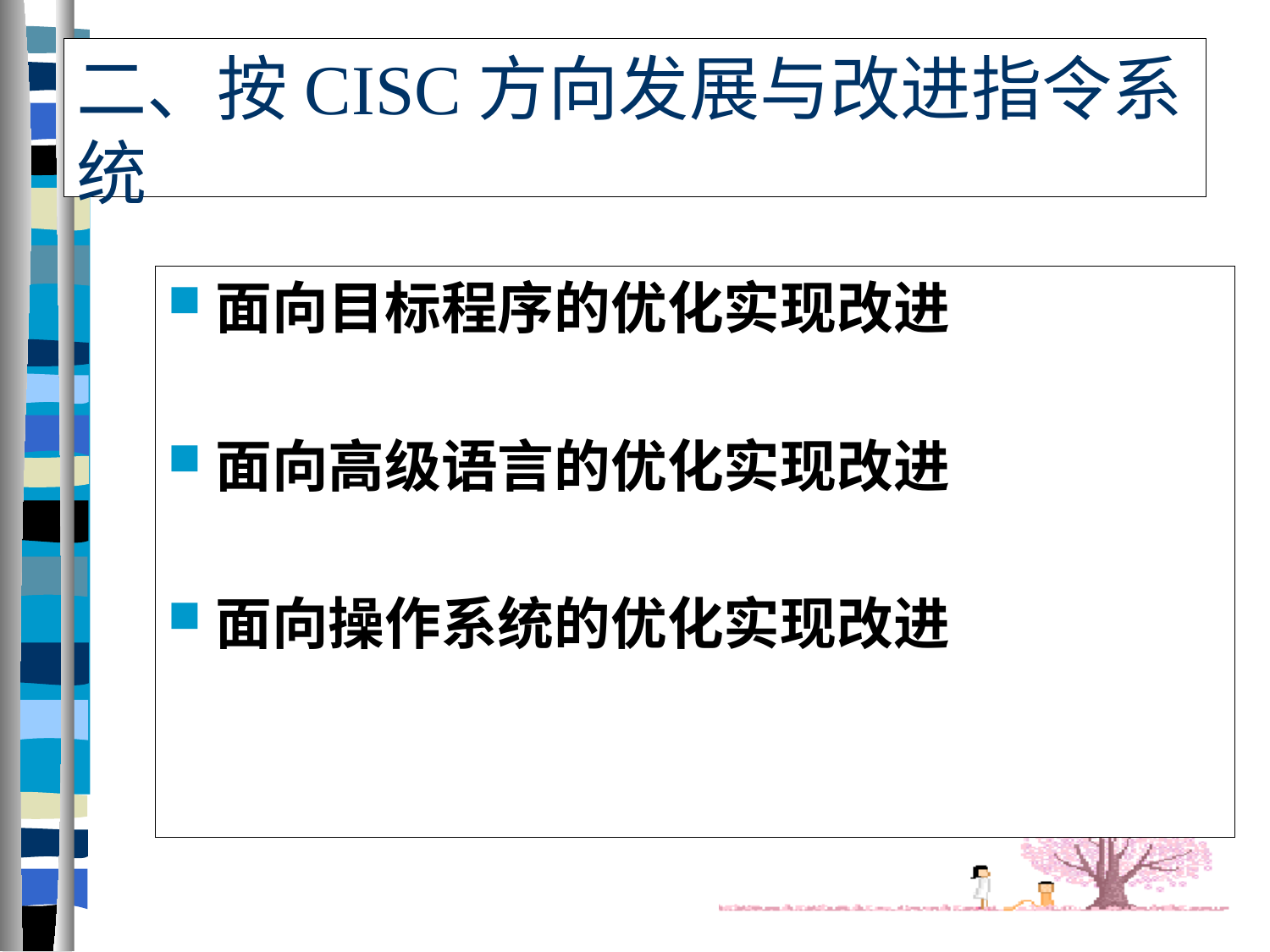

# 二、按CISC方向发展与改进指令系统
面向目标程序的优化实现改进

面向高级语言的优化实现改进

面向操作系统的优化实现改进